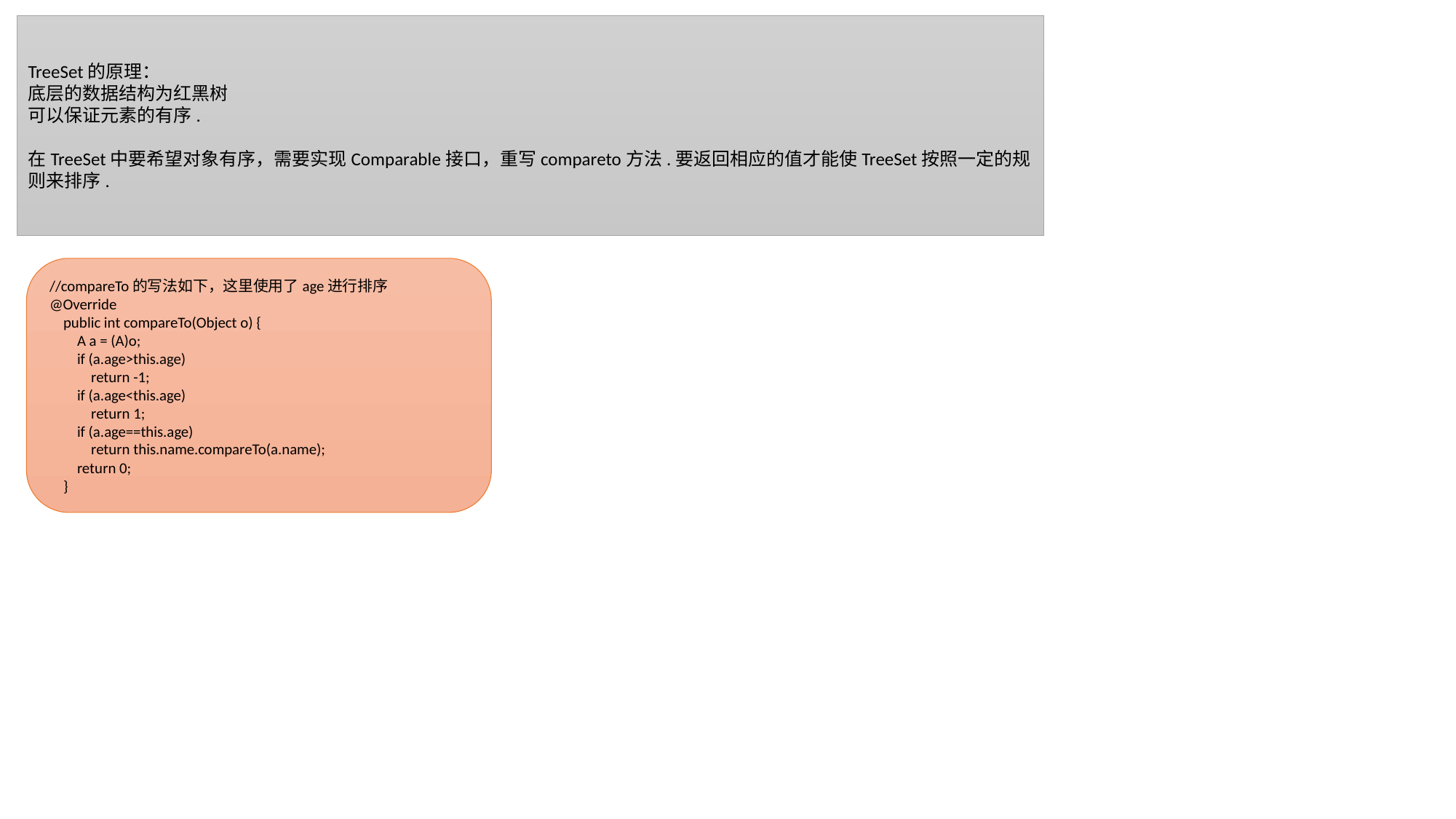

TreeSet的原理：
底层的数据结构为红黑树
可以保证元素的有序.

在TreeSet中要希望对象有序，需要实现Comparable接口，重写compareto方法.要返回相应的值才能使TreeSet按照一定的规则来排序.
//compareTo的写法如下，这里使用了age进行排序
@Override
    public int compareTo(Object o) {
        A a = (A)o;
        if (a.age>this.age)
            return -1;
        if (a.age<this.age)
            return 1;
        if (a.age==this.age)
            return this.name.compareTo(a.name);
        return 0;
    }